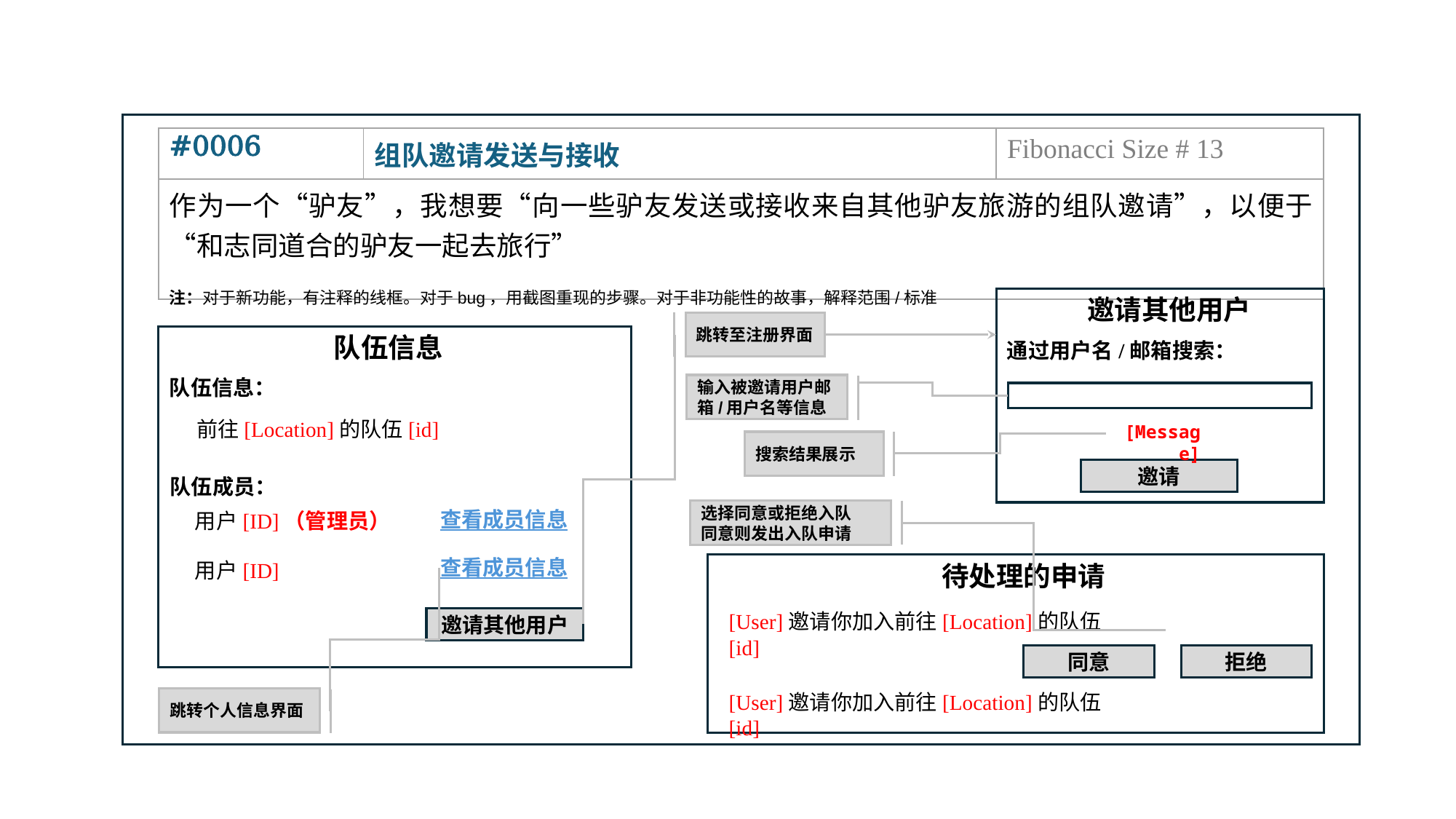

| #0006 | 组队邀请发送与接收 | Fibonacci Size # 13 |
| --- | --- | --- |
| 作为一个“驴友”，我想要“向一些驴友发送或接收来自其他驴友旅游的组队邀请”，以便于“和志同道合的驴友一起去旅行” |  |  |
注：对于新功能，有注释的线框。对于bug，用截图重现的步骤。对于非功能性的故事，解释范围/标准
邀请其他用户

跳转至注册界面
队伍信息

通过用户名/邮箱搜索：
队伍信息：
输入被邀请用户邮箱/用户名等信息

前往[Location]的队伍[id]
[Message]
搜索结果展示
邀请
队伍成员：
查看成员信息
选择同意或拒绝入队
同意则发出入队申请
用户[ID]（管理员）
查看成员信息
用户[ID]
待处理的申请

[User]邀请你加入前往[Location]的队伍[id]
邀请其他用户
同意
拒绝
[User]邀请你加入前往[Location]的队伍[id]
跳转个人信息界面